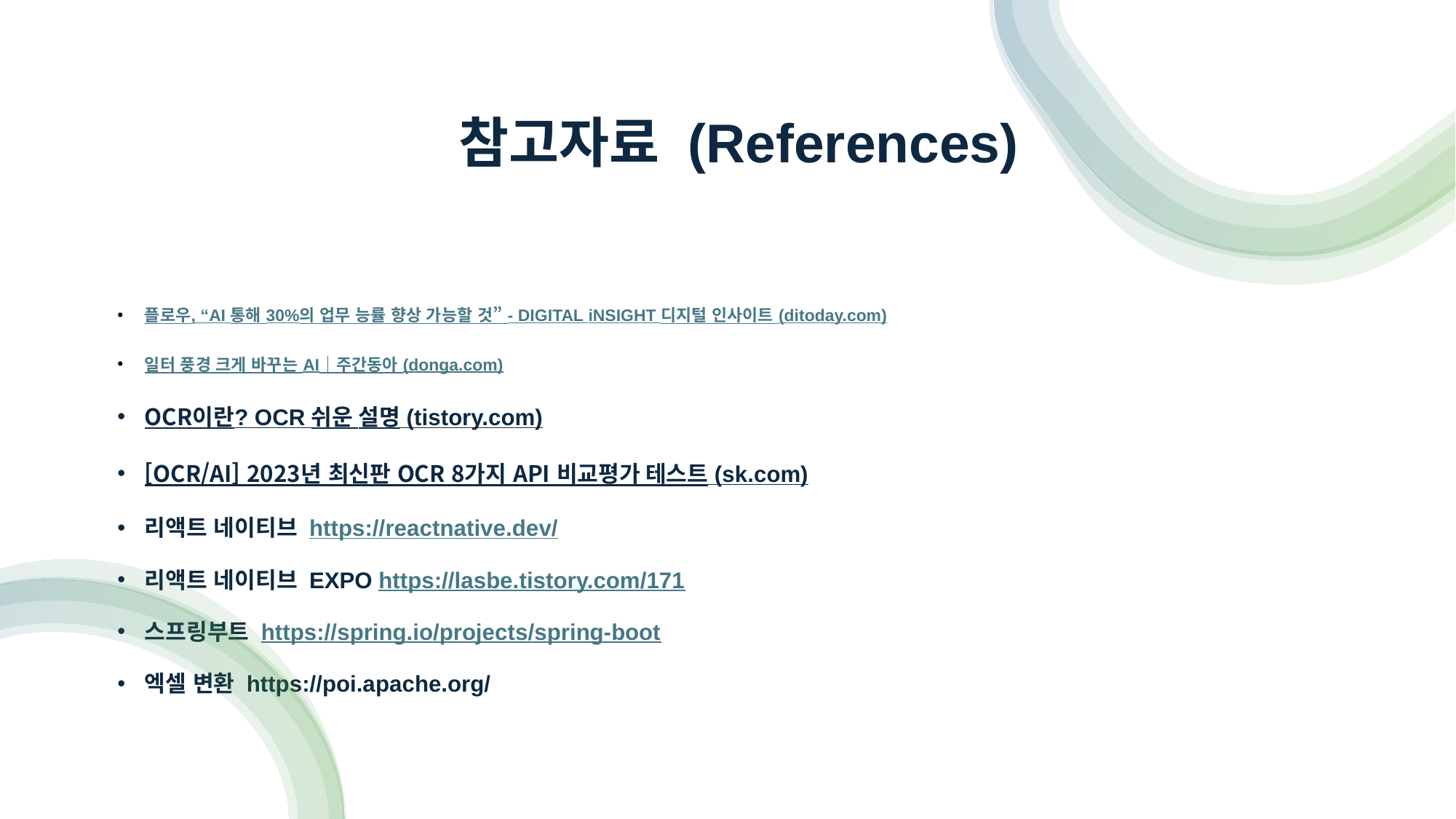

# 참고자료 (References)
플로우, “AI 통해 30%의 업무 능률 향상 가능할 것” - DIGITAL iNSIGHT 디지털 인사이트 (ditoday.com)
일터 풍경 크게 바꾸는 AI｜주간동아 (donga.com)
OCR이란? OCR 쉬운 설명 (tistory.com)
[OCR/AI] 2023년 최신판 OCR 8가지 API 비교평가 테스트 (sk.com)
리액트 네이티브 https://reactnative.dev/
리액트 네이티브 EXPO https://lasbe.tistory.com/171
스프링부트 https://spring.io/projects/spring-boot
엑셀 변환 https://poi.apache.org/